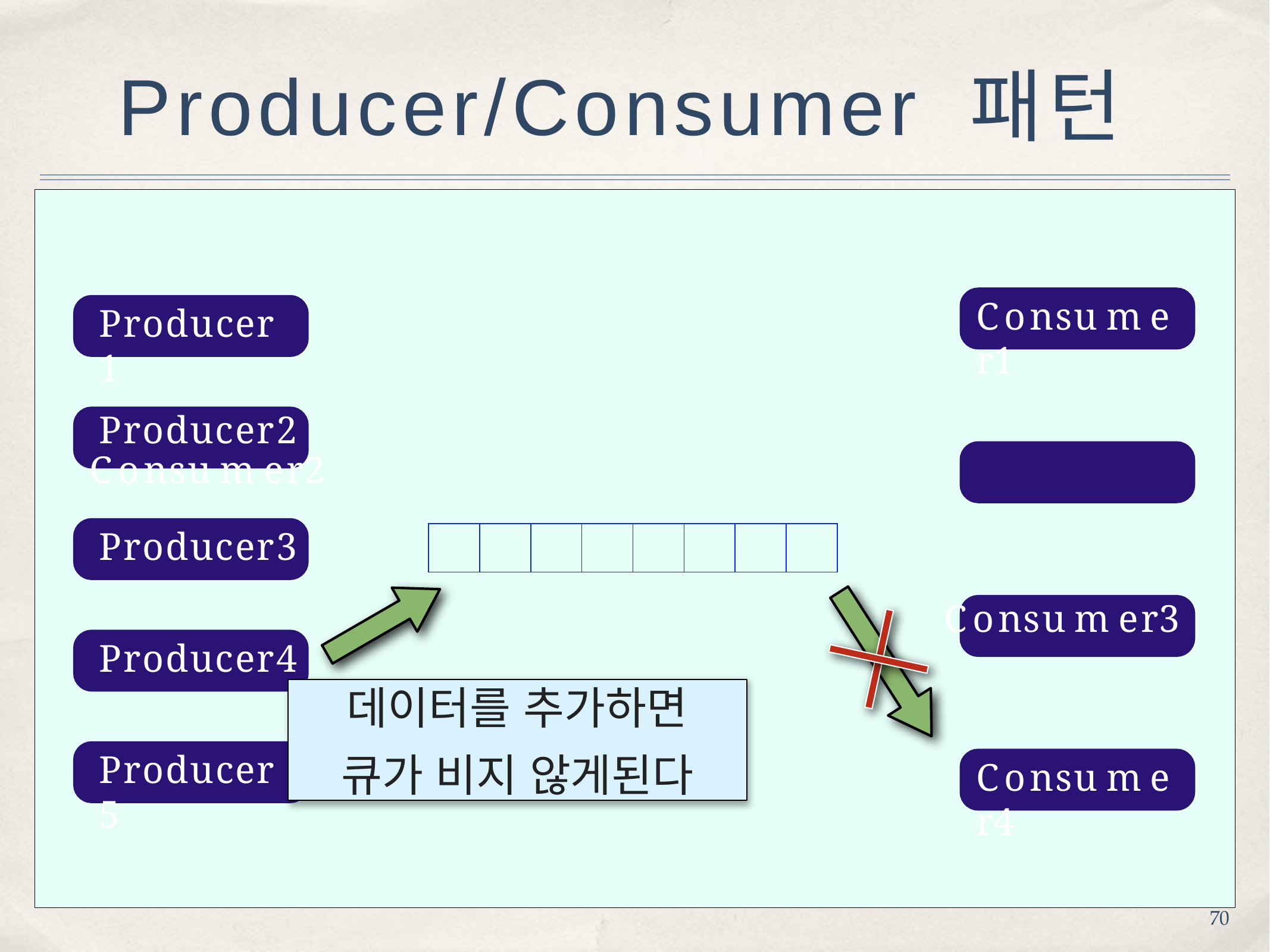

# Producer/Consumer 패턴

Consumer1

Producer1

Producer2
Consumer2
Producer3
Consumer3
Producer4

|  |  |  |  |  |  |  |  |
| --- | --- | --- | --- | --- | --- | --- | --- |

데이터를 추가하면
큐가 비지 않게된다

Producer5

Consumer4
70